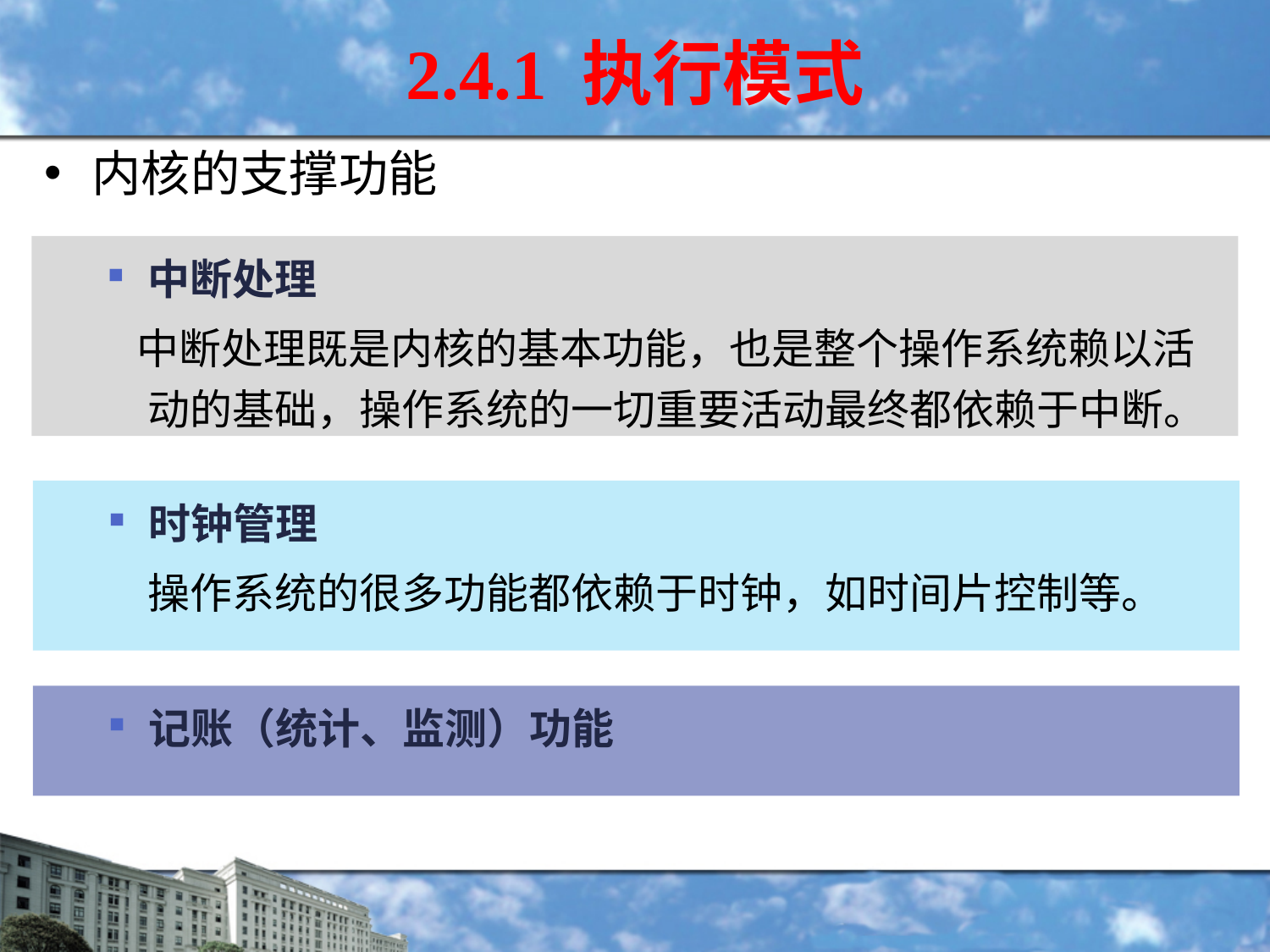

# 2.4.1 执行模式
内核的支撑功能
中断处理
  中断处理既是内核的基本功能，也是整个操作系统赖以活动的基础，操作系统的一切重要活动最终都依赖于中断。
时钟管理
   操作系统的很多功能都依赖于时钟，如时间片控制等。
记账（统计、监测）功能